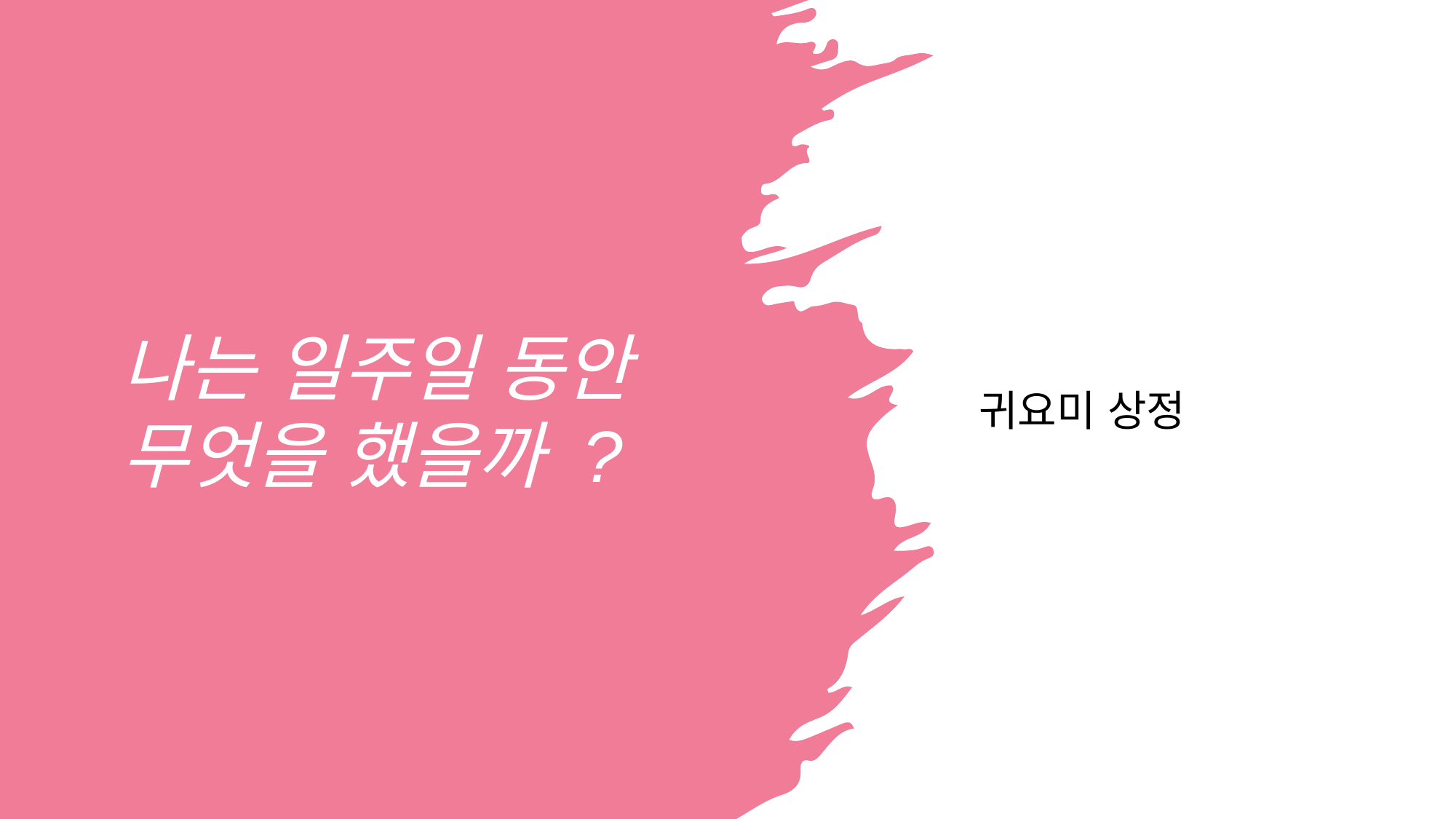

# 나는 일주일 동안 무엇을 했을까 ?
귀요미 상정